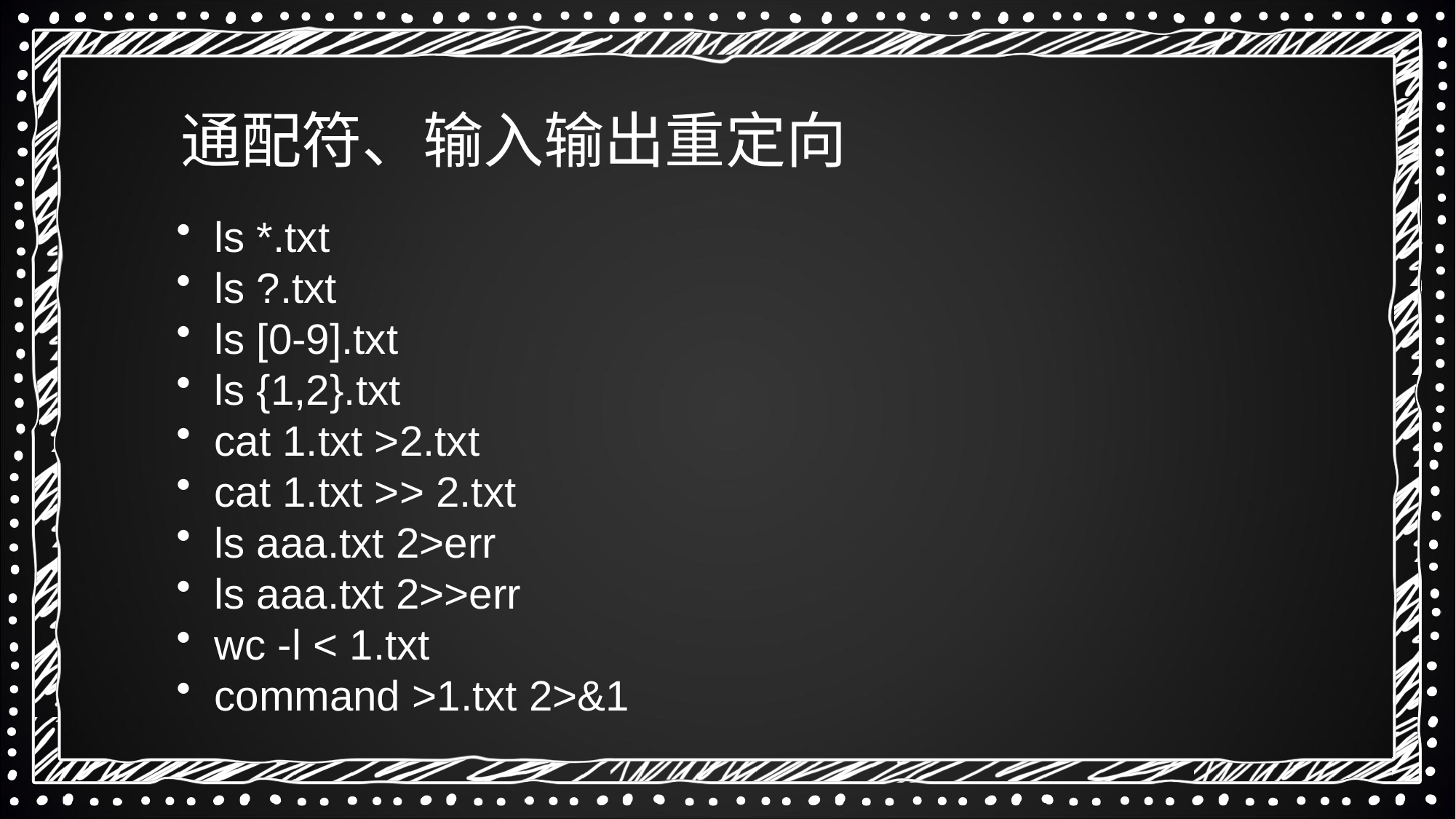

通配符、输入输出重定向
 ls *.txt
 ls ?.txt
 ls [0-9].txt
 ls {1,2}.txt
 cat 1.txt >2.txt
 cat 1.txt >> 2.txt
 ls aaa.txt 2>err
 ls aaa.txt 2>>err
 wc -l < 1.txt
 command >1.txt 2>&1